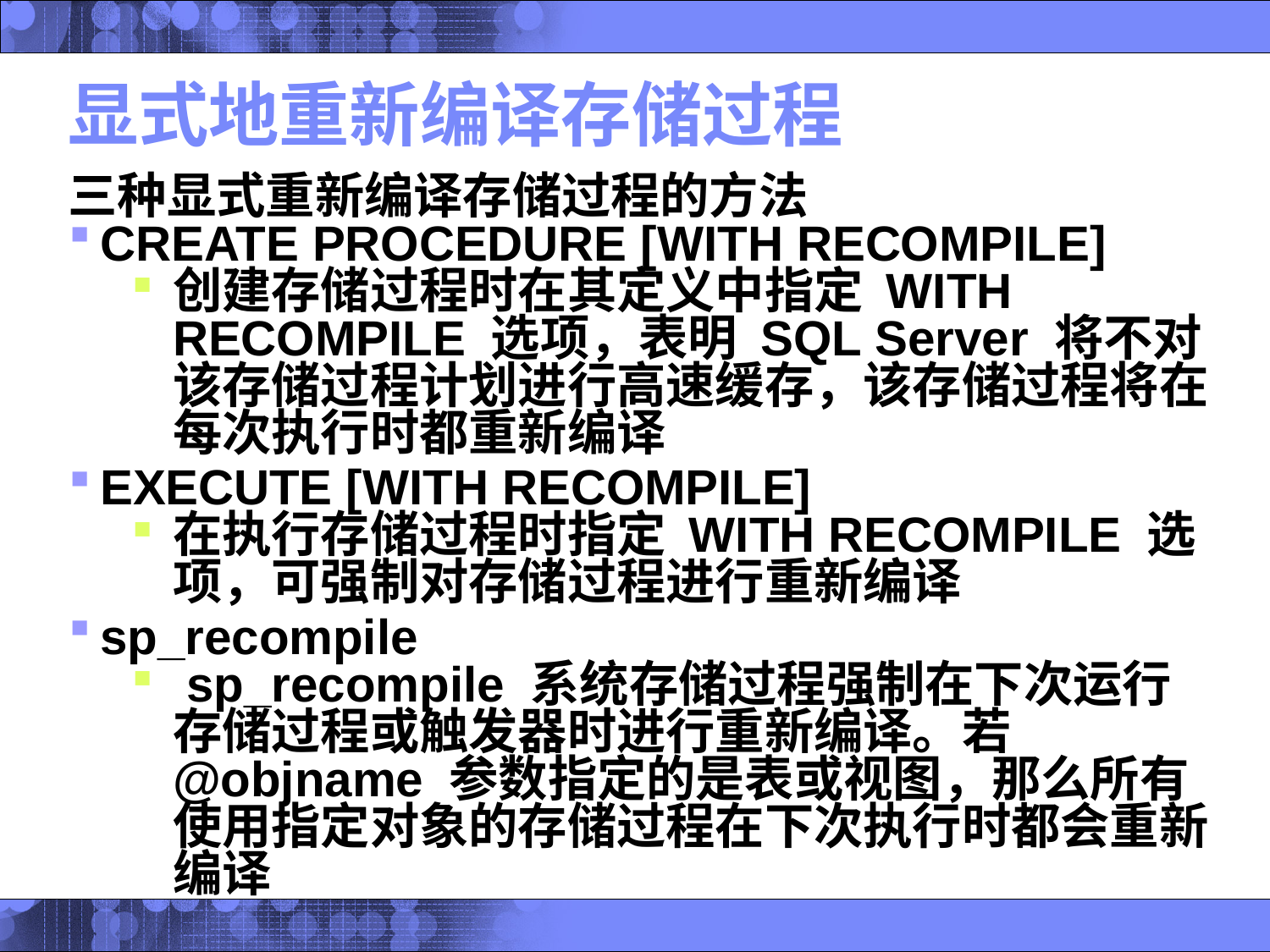

# 显式地重新编译存储过程
三种显式重新编译存储过程的方法
CREATE PROCEDURE [WITH RECOMPILE]
创建存储过程时在其定义中指定 WITH RECOMPILE 选项，表明 SQL Server 将不对该存储过程计划进行高速缓存，该存储过程将在每次执行时都重新编译
EXECUTE [WITH RECOMPILE]
在执行存储过程时指定 WITH RECOMPILE 选项，可强制对存储过程进行重新编译
sp_recompile
 sp_recompile 系统存储过程强制在下次运行存储过程或触发器时进行重新编译。若 @objname 参数指定的是表或视图，那么所有使用指定对象的存储过程在下次执行时都会重新编译